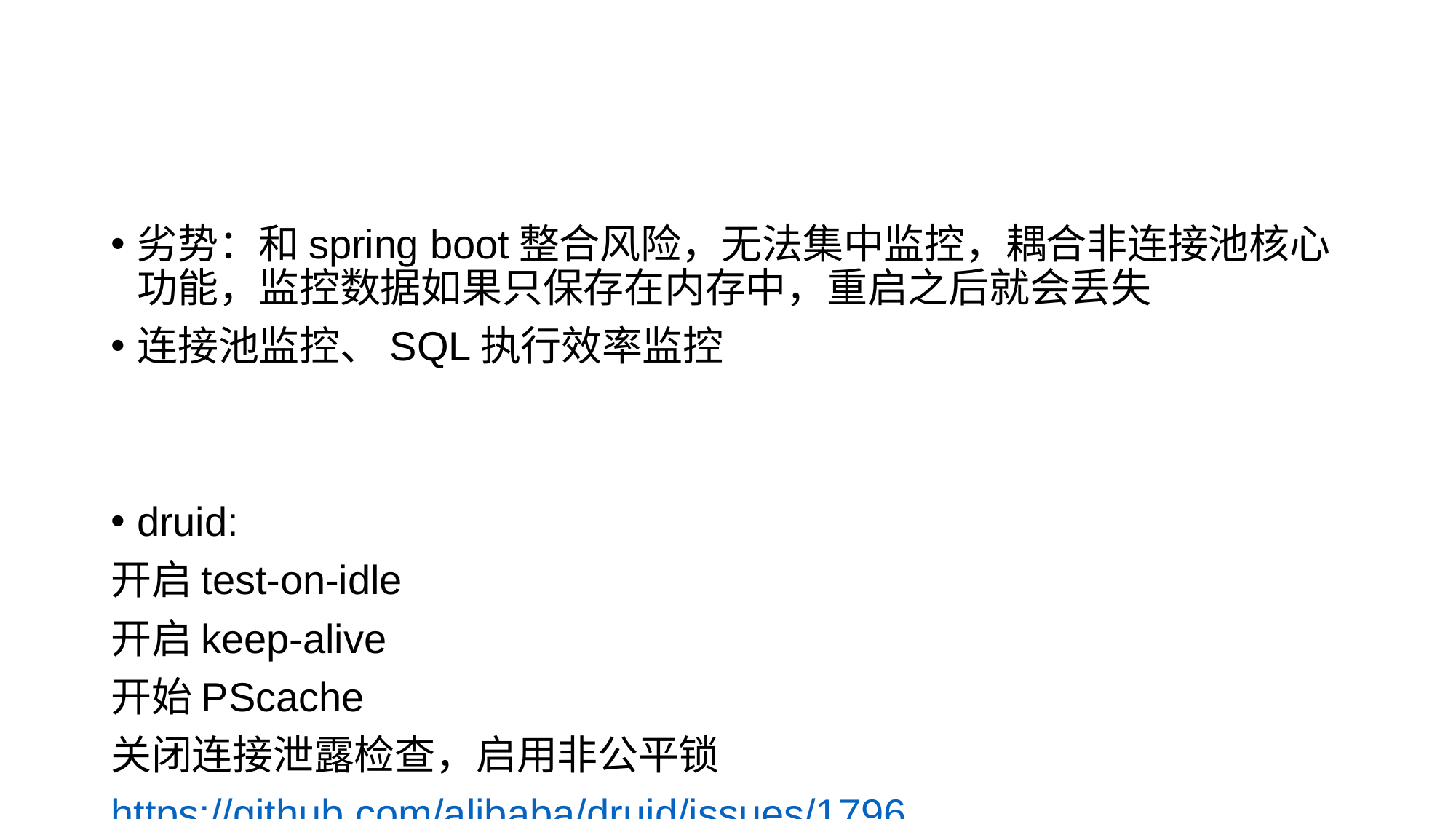

劣势：和spring boot整合风险，无法集中监控，耦合非连接池核心功能，监控数据如果只保存在内存中，重启之后就会丢失
连接池监控、SQL执行效率监控

druid:
开启test-on-idle
开启keep-alive
开始PScache
关闭连接泄露检查，启用非公平锁
https://github.com/alibaba/druid/issues/1796